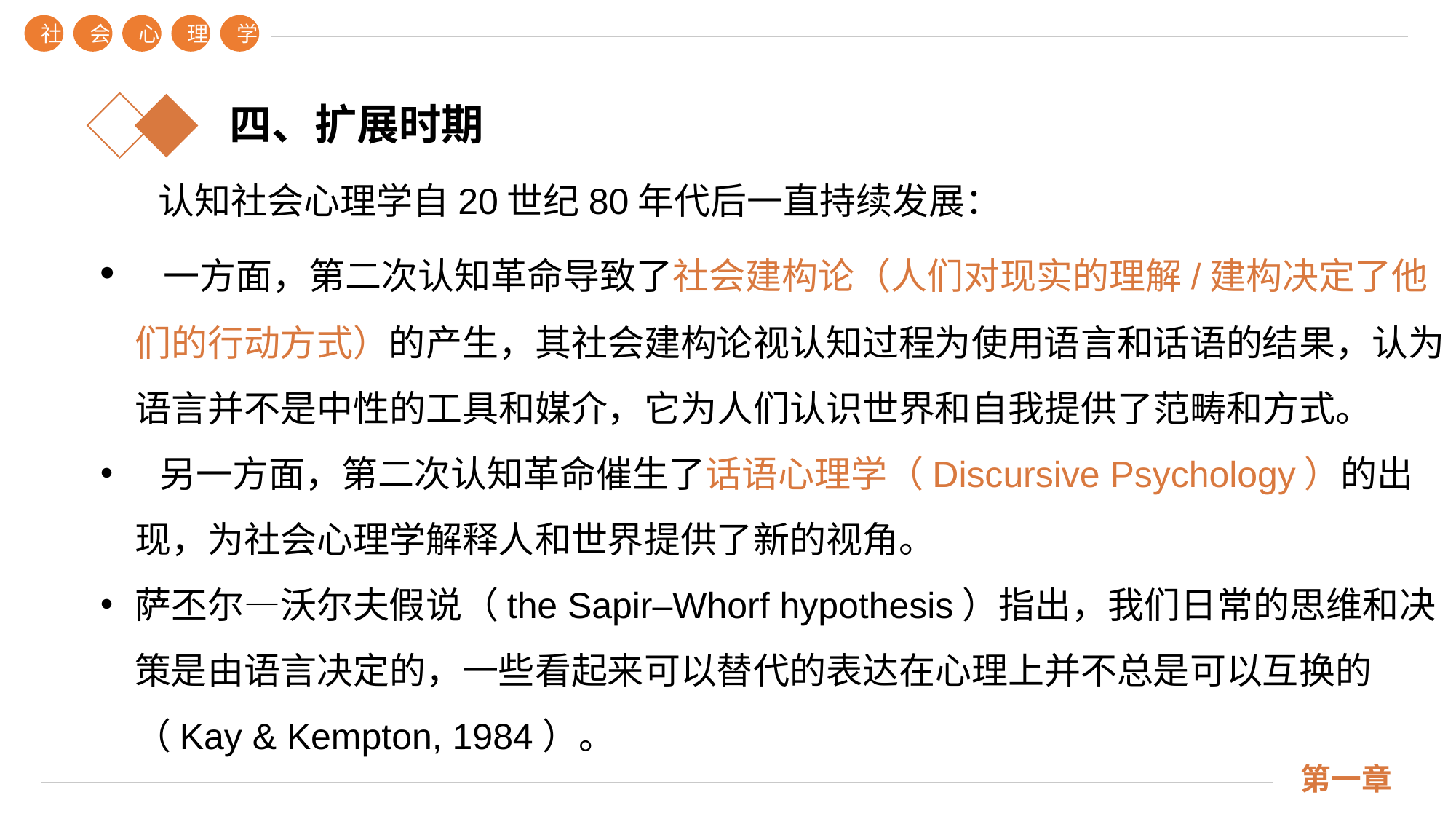

社
会
心
理
学
四、扩展时期

      认知社会心理学自20世纪80年代后一直持续发展：
  一方面，第二次认知革命导致了社会建构论（人们对现实的理解/建构决定了他们的行动方式）的产生，其社会建构论视认知过程为使用语言和话语的结果，认为语言并不是中性的工具和媒介，它为人们认识世界和自我提供了范畴和方式。
  另一方面，第二次认知革命催生了话语心理学（Discursive Psychology）的出现，为社会心理学解释人和世界提供了新的视角。
萨丕尔—沃尔夫假说（the Sapir–Whorf hypothesis）指出，我们日常的思维和决策是由语言决定的，一些看起来可以替代的表达在心理上并不总是可以互换的（Kay & Kempton, 1984）。
第一章